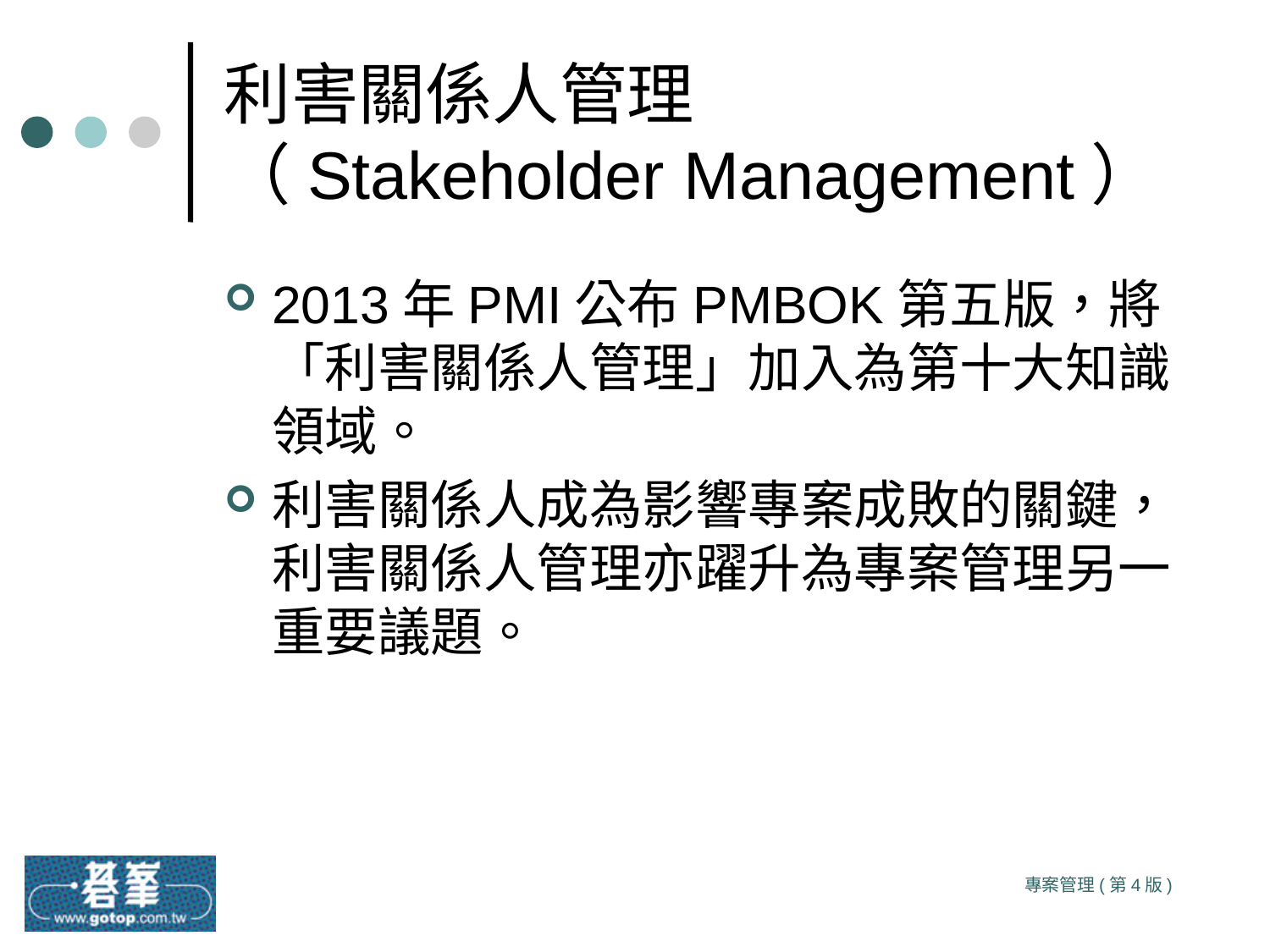

# 利害關係人管理 （Stakeholder Management）
2013年PMI公布PMBOK第五版，將「利害關係人管理」加入為第十大知識領域。
利害關係人成為影響專案成敗的關鍵，利害關係人管理亦躍升為專案管理另一重要議題。
專案管理(第4版)